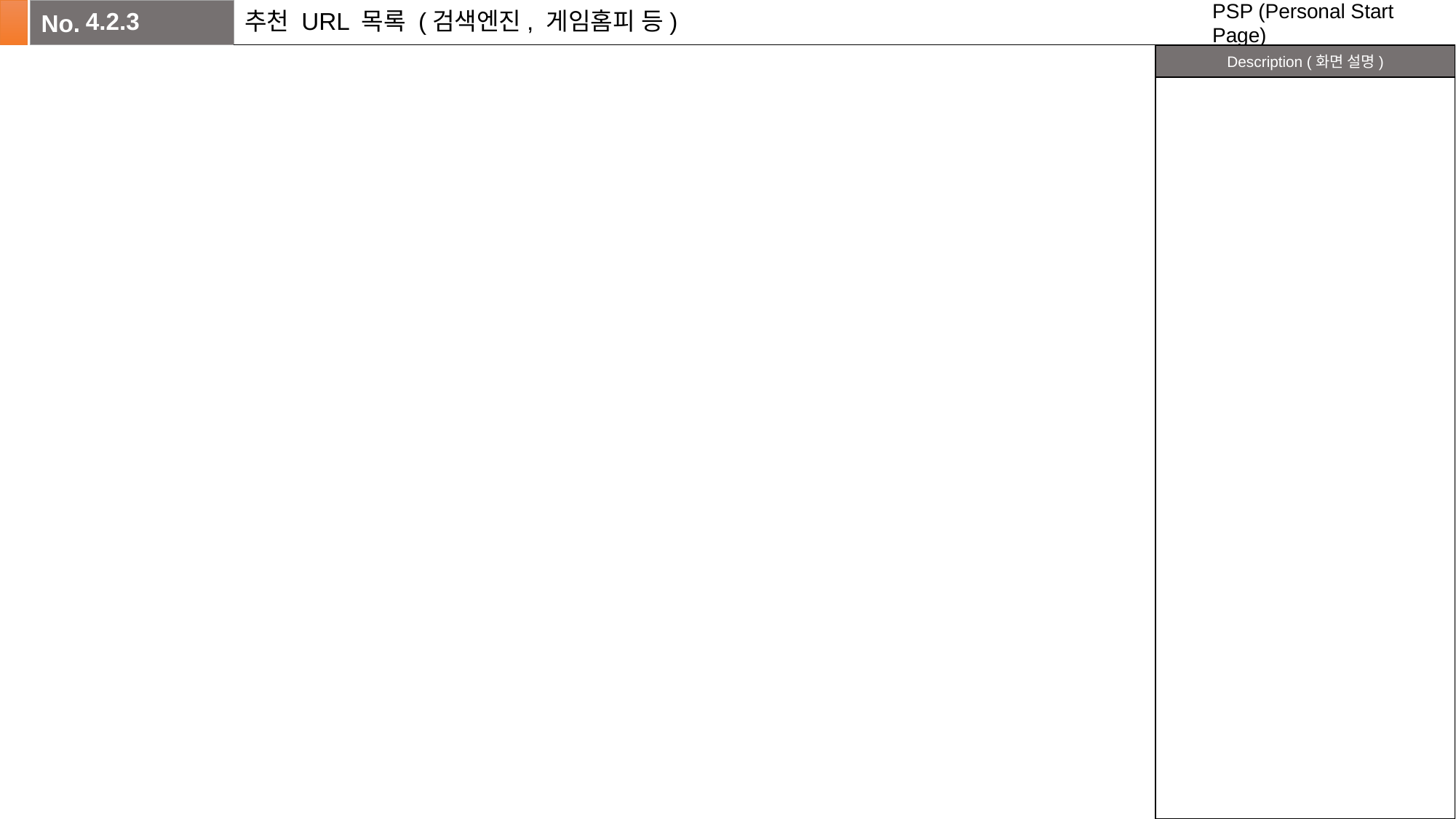

4.2.3
추천 URL 목록 (검색엔진, 게임홈피 등)